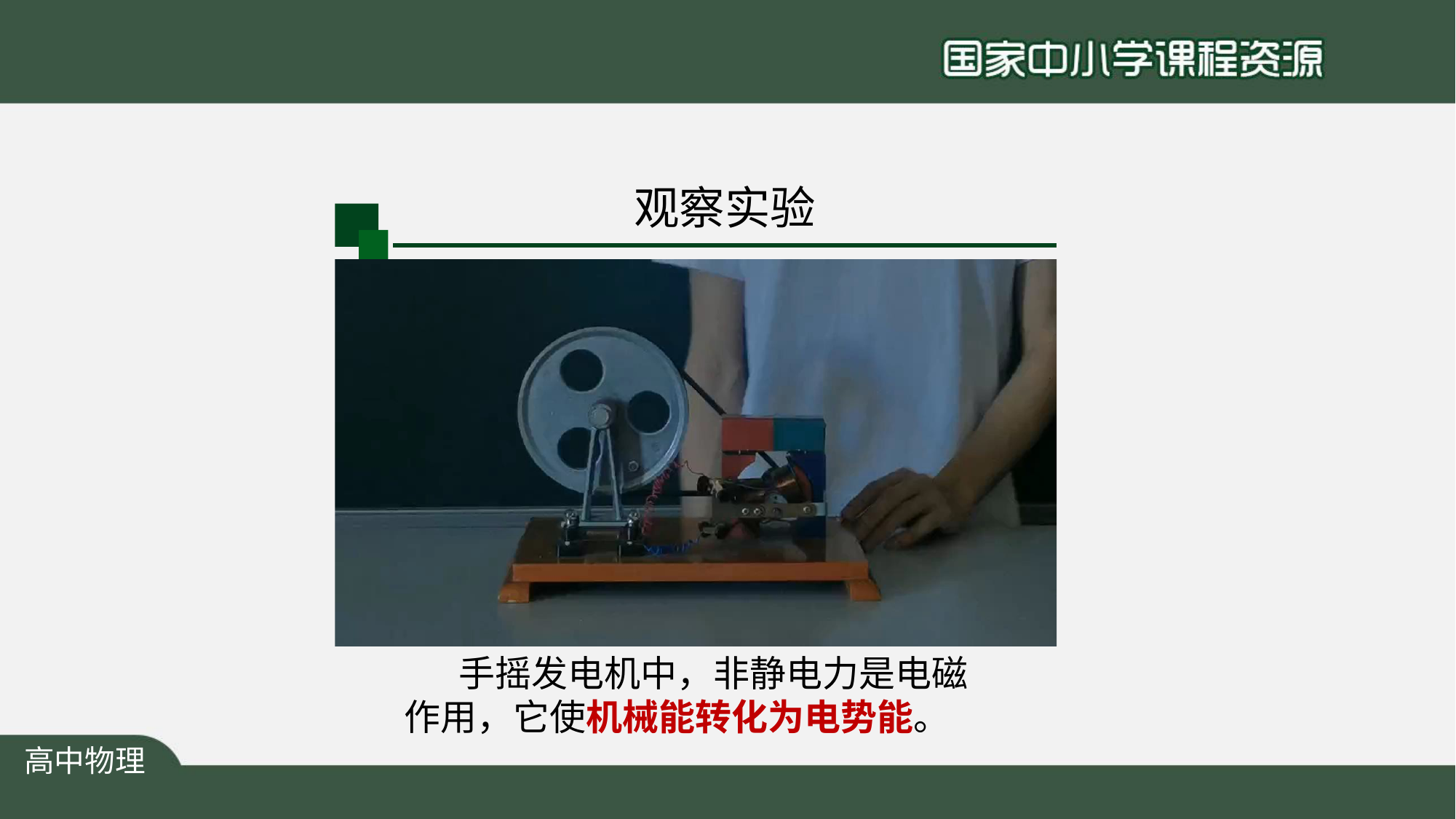

# 观察实验

手摇发电机中，非静电力是电磁 作用，它使机械能转化为电势能。
高中物理